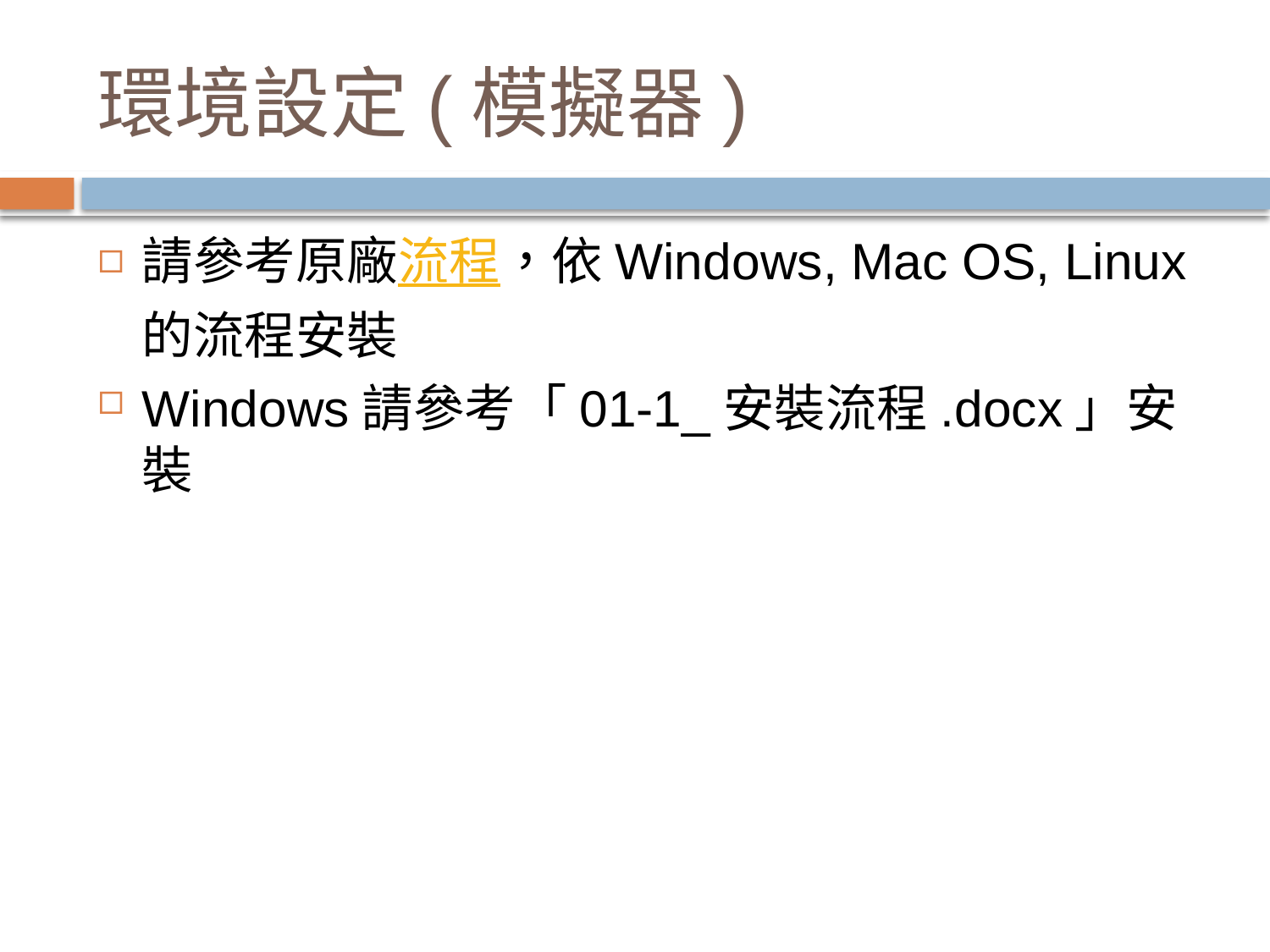

# 環境設定(模擬器)
請參考原廠流程，依Windows, Mac OS, Linux的流程安裝
Windows請參考「01-1_安裝流程.docx」安裝